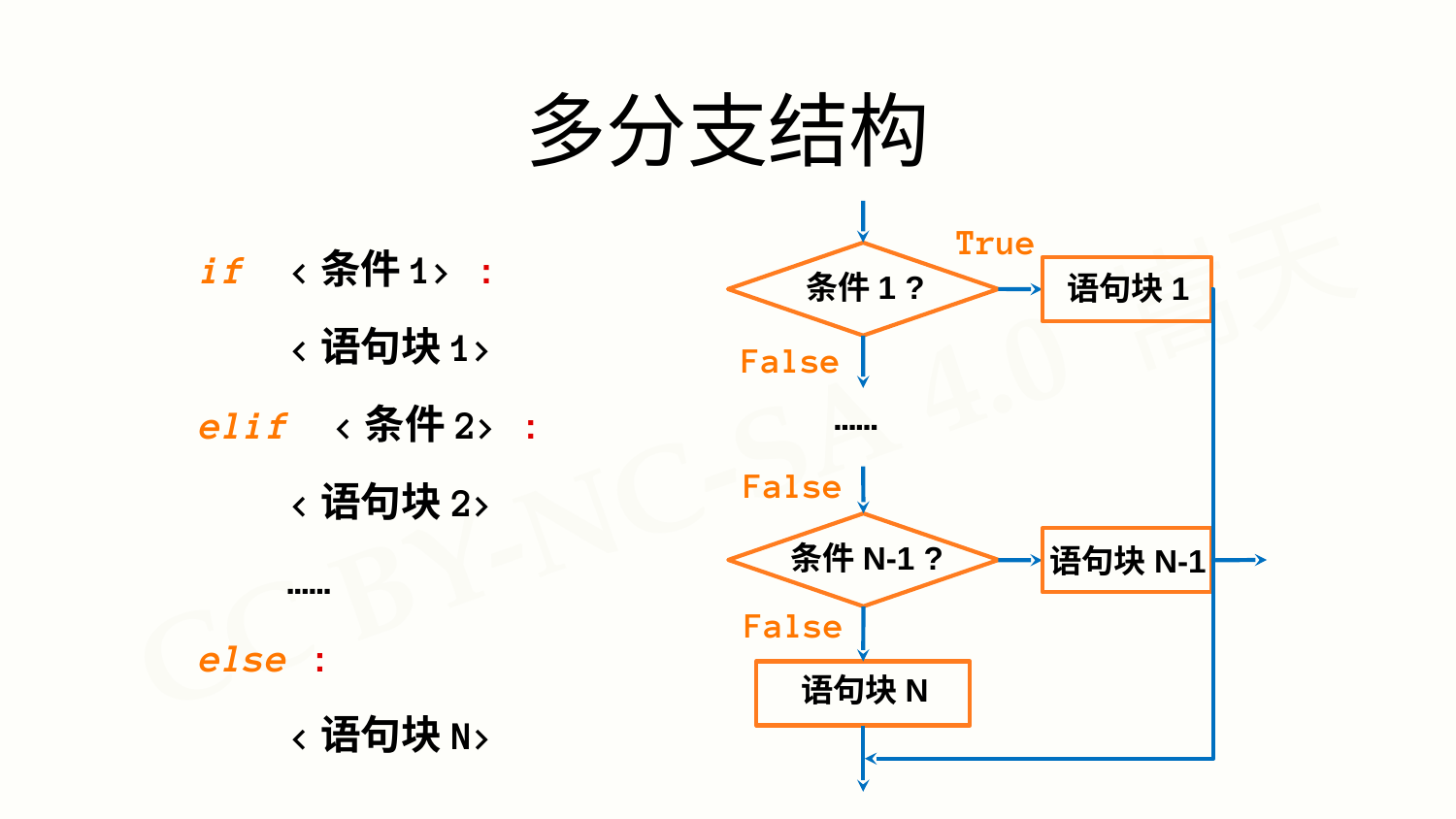

多分支结构
if  <条件1> :
    <语句块1>
elif  <条件2> :
    <语句块2>
    ……
else :
    <语句块N>
True

语句块1
条件1 ?
False
……
False

语句块N-1
条件N-1 ?
False

语句块N